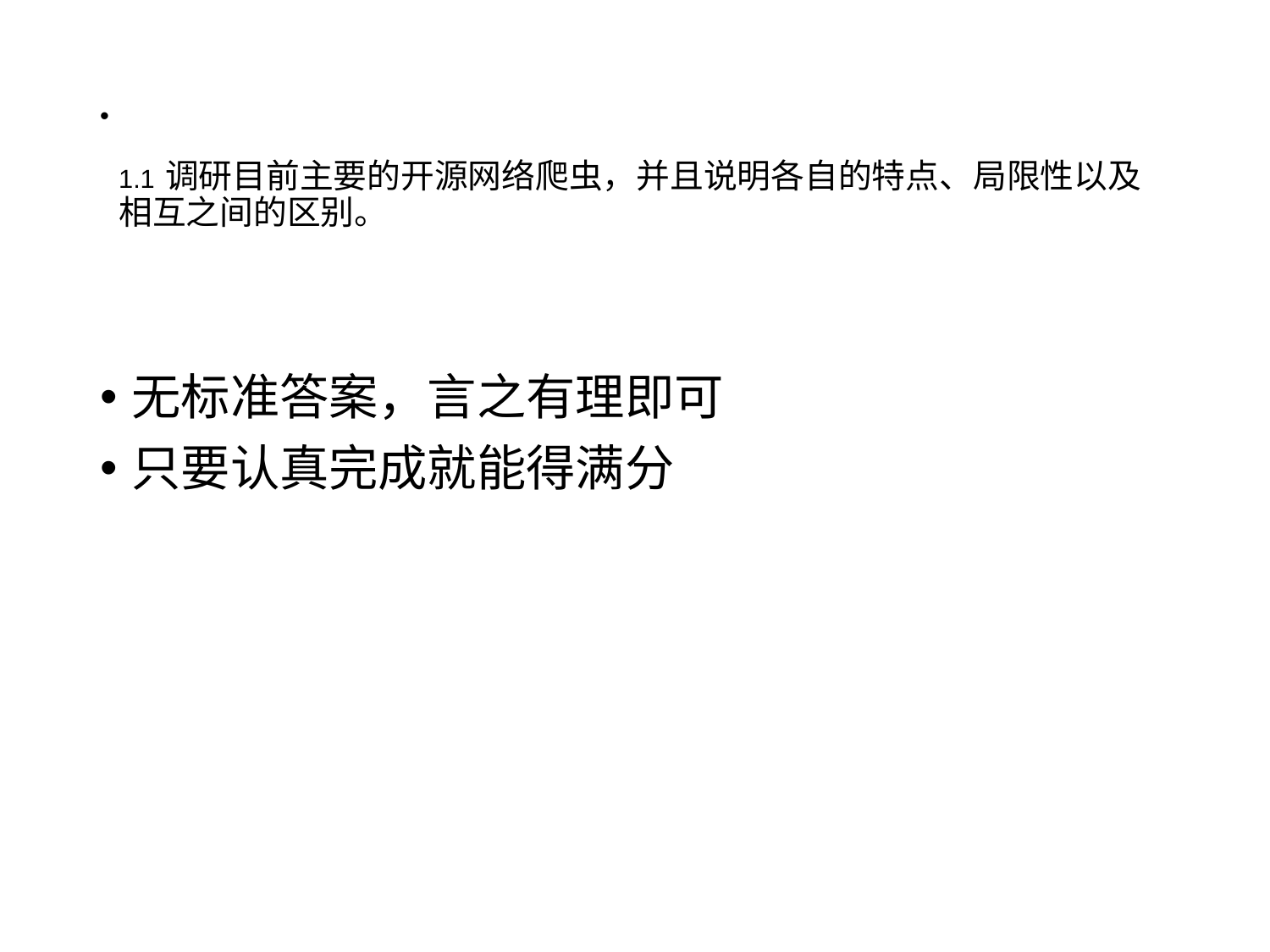

# 1.1 调研目前主要的开源网络爬虫，并且说明各自的特点、局限性以及相互之间的区别。
无标准答案，言之有理即可
只要认真完成就能得满分